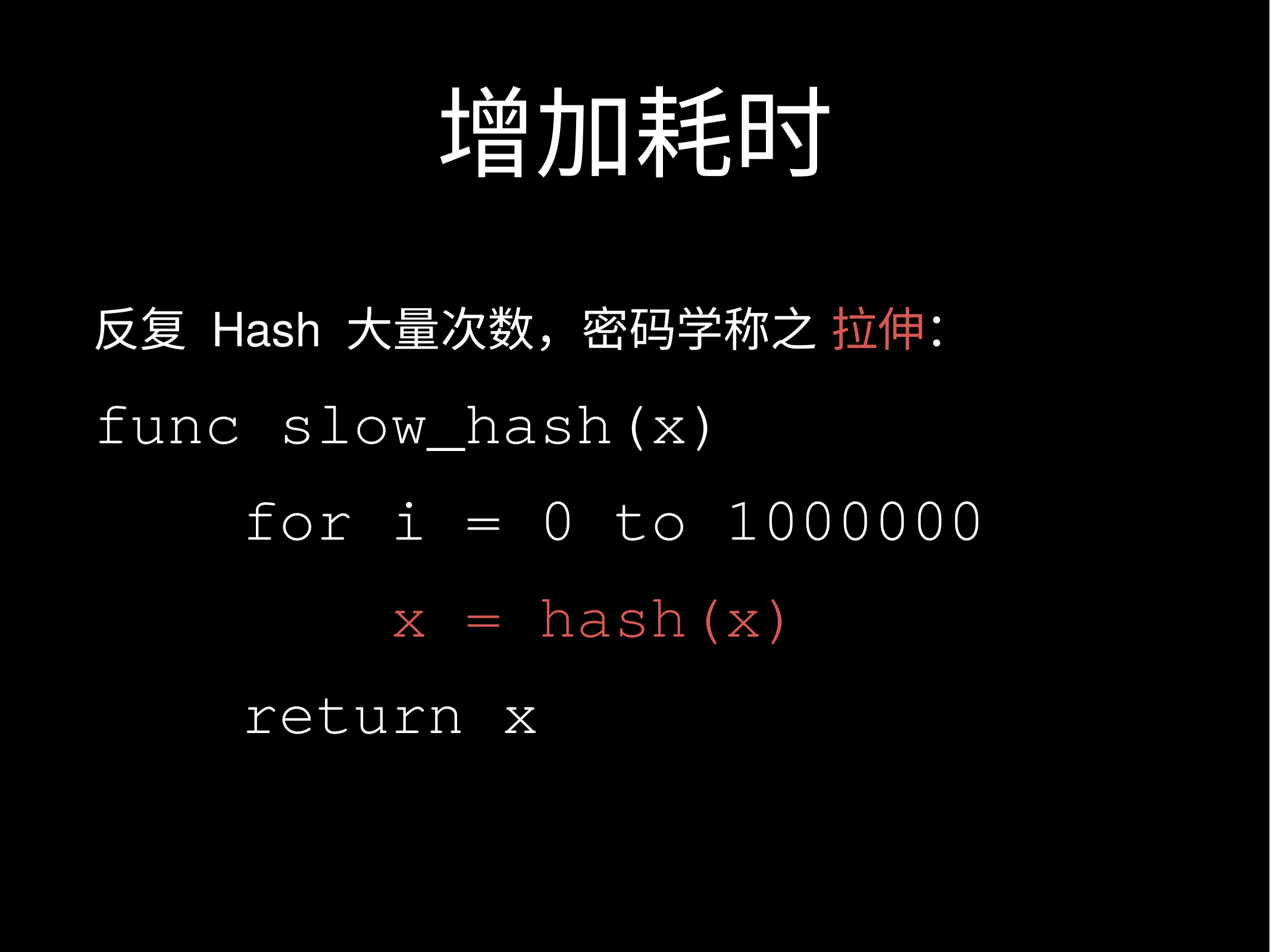

# 增加耗时
反复 Hash 大量次数，密码学称之 拉伸：
func slow_hash(x)
    for i = 0 to 1000000
        x = hash(x)
    return x